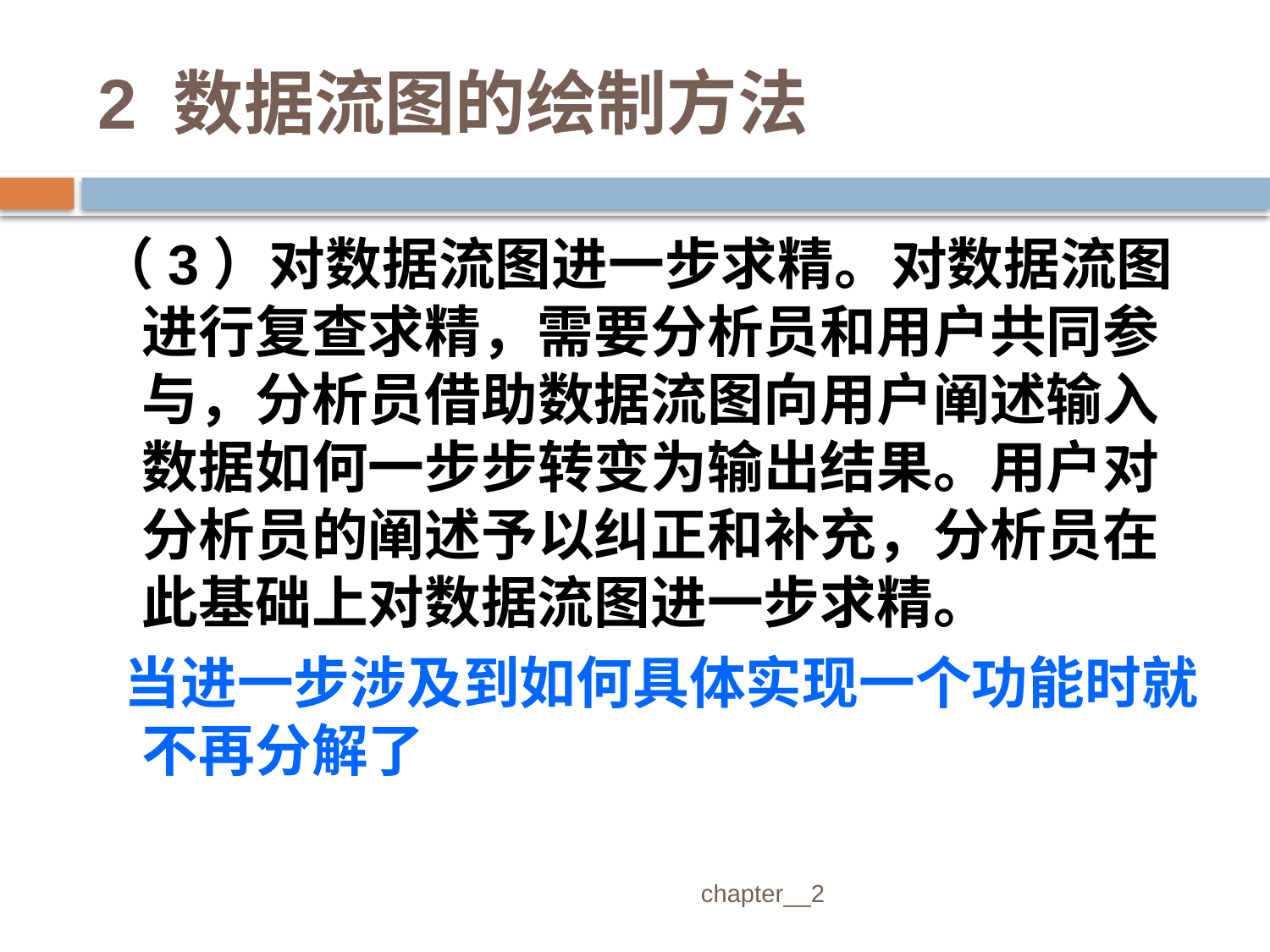

# 2 数据流图的绘制方法
34
（3）对数据流图进一步求精。对数据流图进行复查求精，需要分析员和用户共同参与，分析员借助数据流图向用户阐述输入数据如何一步步转变为输出结果。用户对分析员的阐述予以纠正和补充，分析员在此基础上对数据流图进一步求精。
 当进一步涉及到如何具体实现一个功能时就不再分解了

 chapter__2